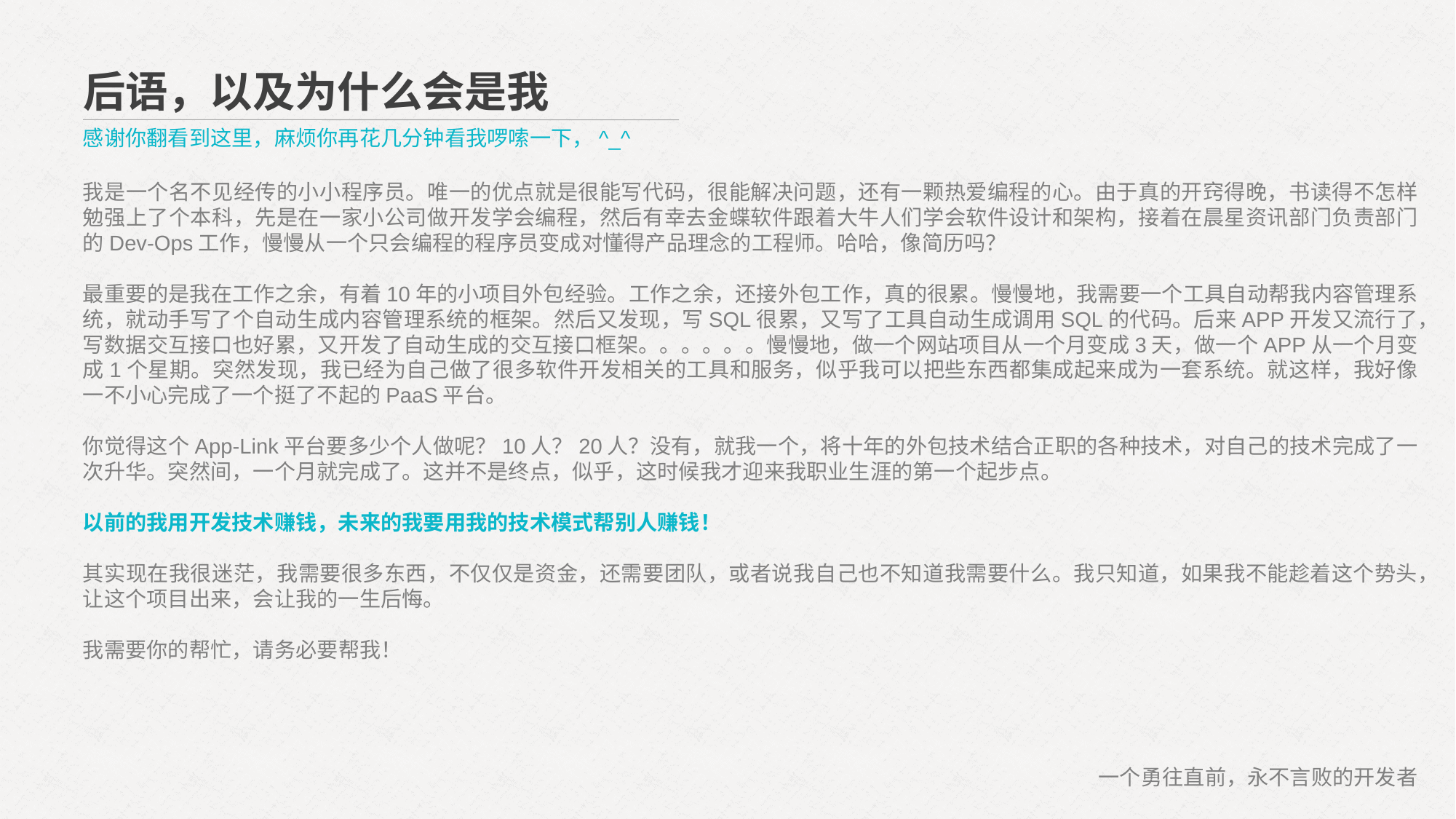

后语，以及为什么会是我
感谢你翻看到这里，麻烦你再花几分钟看我啰嗦一下，^_^
我是一个名不见经传的小小程序员。唯一的优点就是很能写代码，很能解决问题，还有一颗热爱编程的心。由于真的开窍得晚，书读得不怎样勉强上了个本科，先是在一家小公司做开发学会编程，然后有幸去金蝶软件跟着大牛人们学会软件设计和架构，接着在晨星资讯部门负责部门的Dev-Ops工作，慢慢从一个只会编程的程序员变成对懂得产品理念的工程师。哈哈，像简历吗？

最重要的是我在工作之余，有着10年的小项目外包经验。工作之余，还接外包工作，真的很累。慢慢地，我需要一个工具自动帮我内容管理系统，就动手写了个自动生成内容管理系统的框架。然后又发现，写SQL很累，又写了工具自动生成调用SQL的代码。后来APP开发又流行了，写数据交互接口也好累，又开发了自动生成的交互接口框架。。。。。。慢慢地，做一个网站项目从一个月变成3天，做一个APP从一个月变成1个星期。突然发现，我已经为自己做了很多软件开发相关的工具和服务，似乎我可以把些东西都集成起来成为一套系统。就这样，我好像一不小心完成了一个挺了不起的PaaS平台。

你觉得这个App-Link平台要多少个人做呢？10人？20人？没有，就我一个，将十年的外包技术结合正职的各种技术，对自己的技术完成了一次升华。突然间，一个月就完成了。这并不是终点，似乎，这时候我才迎来我职业生涯的第一个起步点。

以前的我用开发技术赚钱，未来的我要用我的技术模式帮别人赚钱！

其实现在我很迷茫，我需要很多东西，不仅仅是资金，还需要团队，或者说我自己也不知道我需要什么。我只知道，如果我不能趁着这个势头，让这个项目出来，会让我的一生后悔。

我需要你的帮忙，请务必要帮我！

一个勇往直前，永不言败的开发者